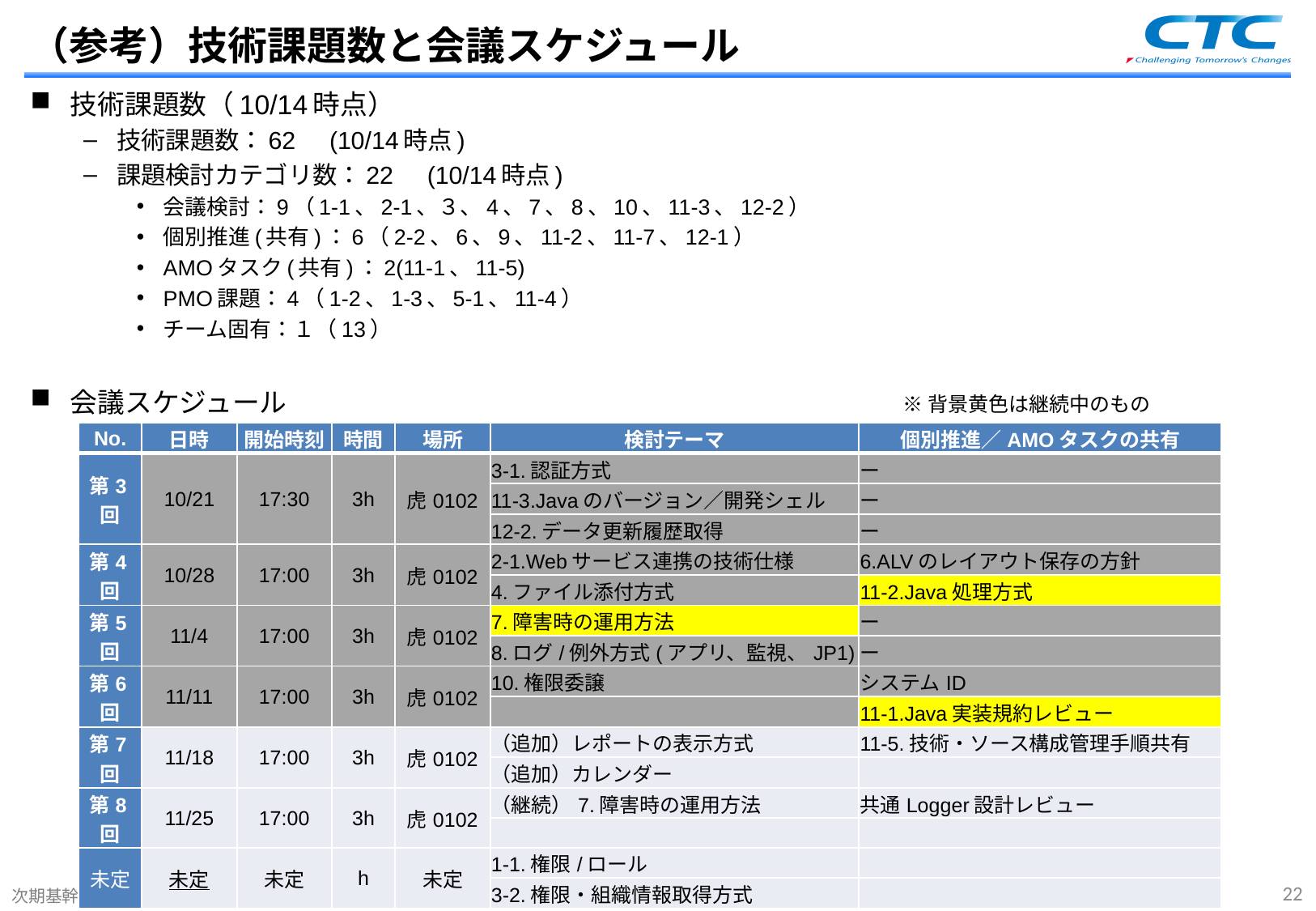

# （参考）技術課題数と会議スケジュール
技術課題数（10/14時点）
技術課題数：62　(10/14時点)
課題検討カテゴリ数：22　(10/14時点)
会議検討：9（1-1、2-1、３、4、7、8、10、11-3、12-2）
個別推進(共有)：6（2-2、6、9、11-2、11-7、12-1）
AMOタスク(共有)：2(11-1、11-5)
PMO課題：4（1-2、1-3、5-1、11-4）
チーム固有：１（13）

会議スケジュール
※背景黄色は継続中のもの
| No. | 日時 | 開始時刻 | 時間 | 場所 | 検討テーマ | 個別推進／AMOタスクの共有 |
| --- | --- | --- | --- | --- | --- | --- |
| 第3回 | 10/21 | 17:30 | 3h | 虎0102 | 3-1.認証方式 | ー |
|  |  |  |  |  | 11-3.Javaのバージョン／開発シェル | ー |
|  |  |  |  |  | 12-2.データ更新履歴取得 | ー |
| 第4回 | 10/28 | 17:00 | 3h | 虎0102 | 2-1.Webサービス連携の技術仕様 | 6.ALVのレイアウト保存の方針 |
|  |  |  |  |  | 4.ファイル添付方式 | 11-2.Java処理方式 |
| 第5回 | 11/4 | 17:00 | 3h | 虎0102 | 7.障害時の運用方法 | ー |
|  |  |  |  |  | 8.ログ/例外方式(アプリ、監視、JP1) | ー |
| 第6回 | 11/11 | 17:00 | 3h | 虎0102 | 10.権限委譲 | システムID |
|  |  |  |  |  |  | 11-1.Java実装規約レビュー |
| 第7回 | 11/18 | 17:00 | 3h | 虎0102 | （追加）レポートの表示方式 | 11-5.技術・ソース構成管理手順共有 |
|  |  |  |  |  | （追加）カレンダー |  |
| 第8回 | 11/25 | 17:00 | 3h | 虎0102 | （継続）7.障害時の運用方法 | 共通Logger設計レビュー |
|  |  |  |  |  |  |  |
| 未定 | 未定 | 未定 | h | 未定 | 1-1.権限/ロール |  |
|  |  |  |  |  | 3-2.権限・組織情報取得方式 |  |
22